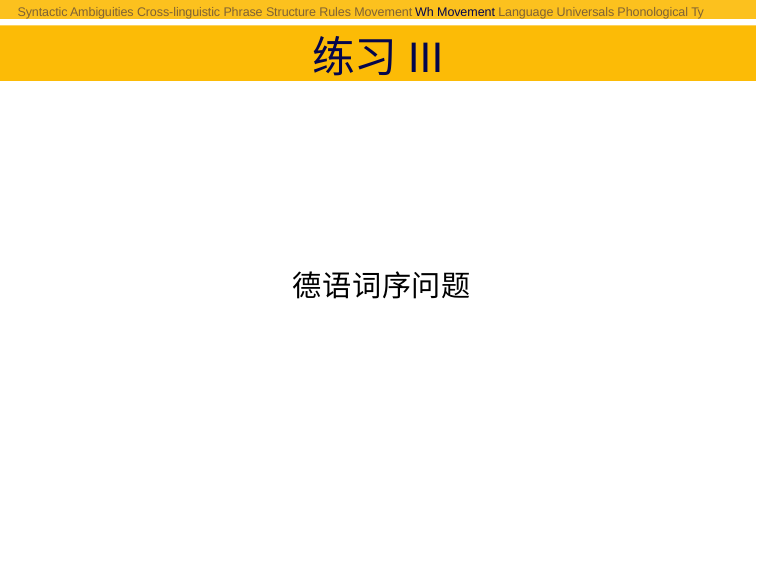

Syntactic Ambiguities Cross-linguistic Phrase Structure Rules Movement Wh Movement Language Universals Phonological Ty
练习III
德语词序问题